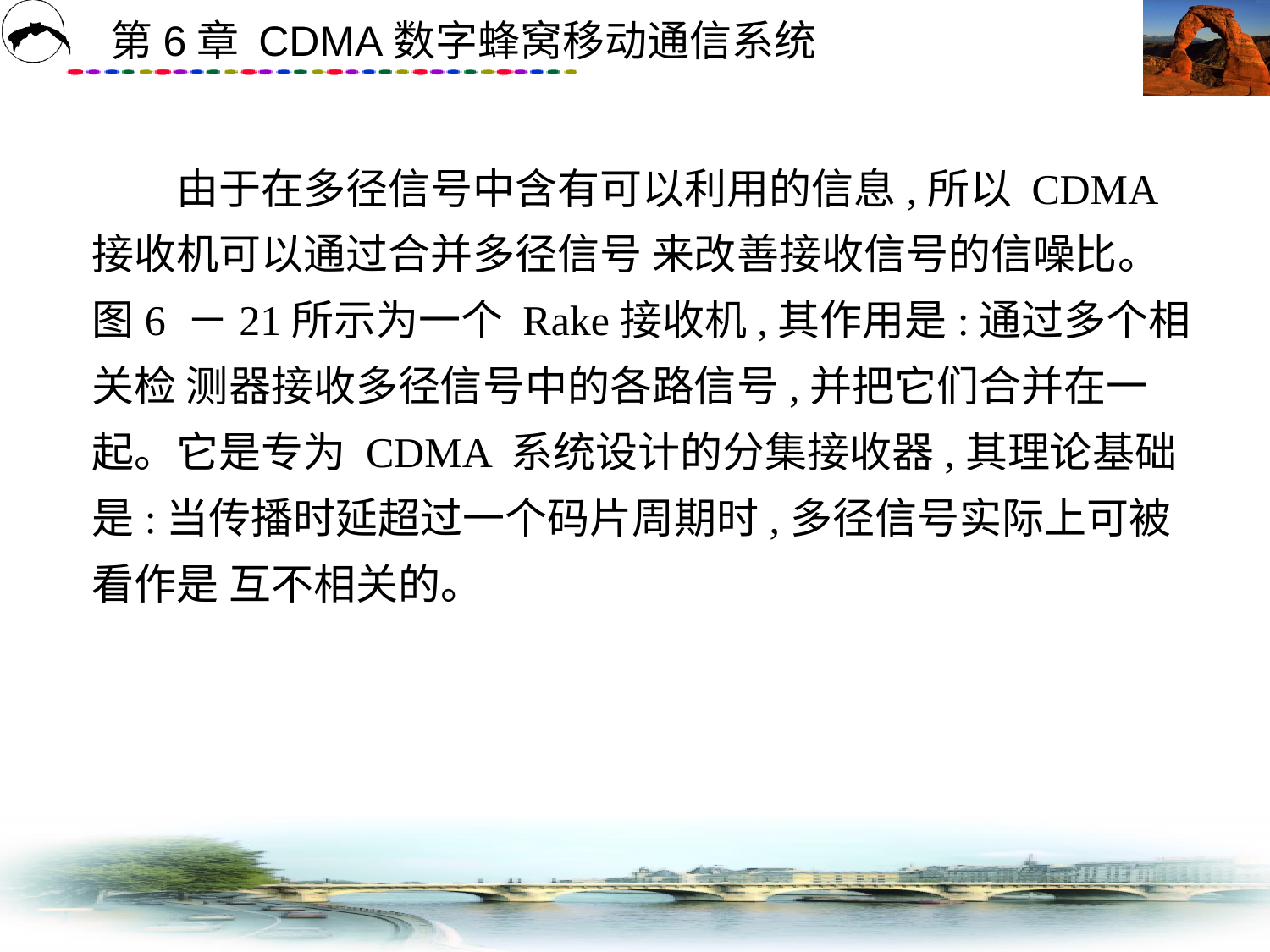

# 由于在多径信号中含有可以利用的信息,所以 CDMA 接收机可以通过合并多径信号 来改善接收信号的信噪比。图6 －21所示为一个 Rake接收机,其作用是:通过多个相关检 测器接收多径信号中的各路信号,并把它们合并在一起。它是专为 CDMA 系统设计的分集接收器,其理论基础是:当传播时延超过一个码片周期时,多径信号实际上可被看作是 互不相关的。